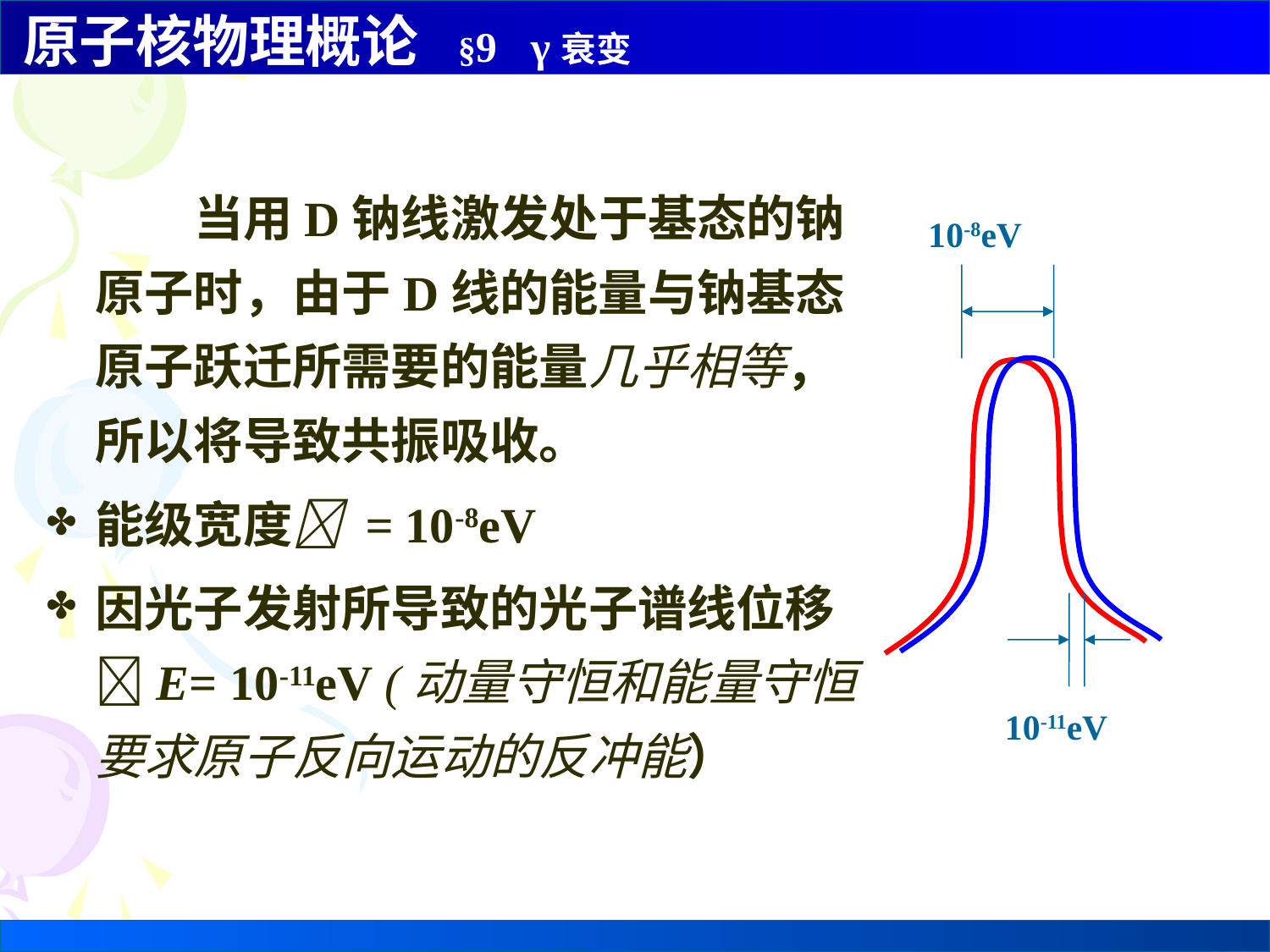

当用D钠线激发处于基态的钠原子时，由于D线的能量与钠基态原子跃迁所需要的能量几乎相等，所以将导致共振吸收。
能级宽度Γ = 10-8eV
因光子发射所导致的光子谱线位移ΔE= 10-11eV (动量守恒和能量守恒要求原子反向运动的反冲能）
10-8eV

10-11eV